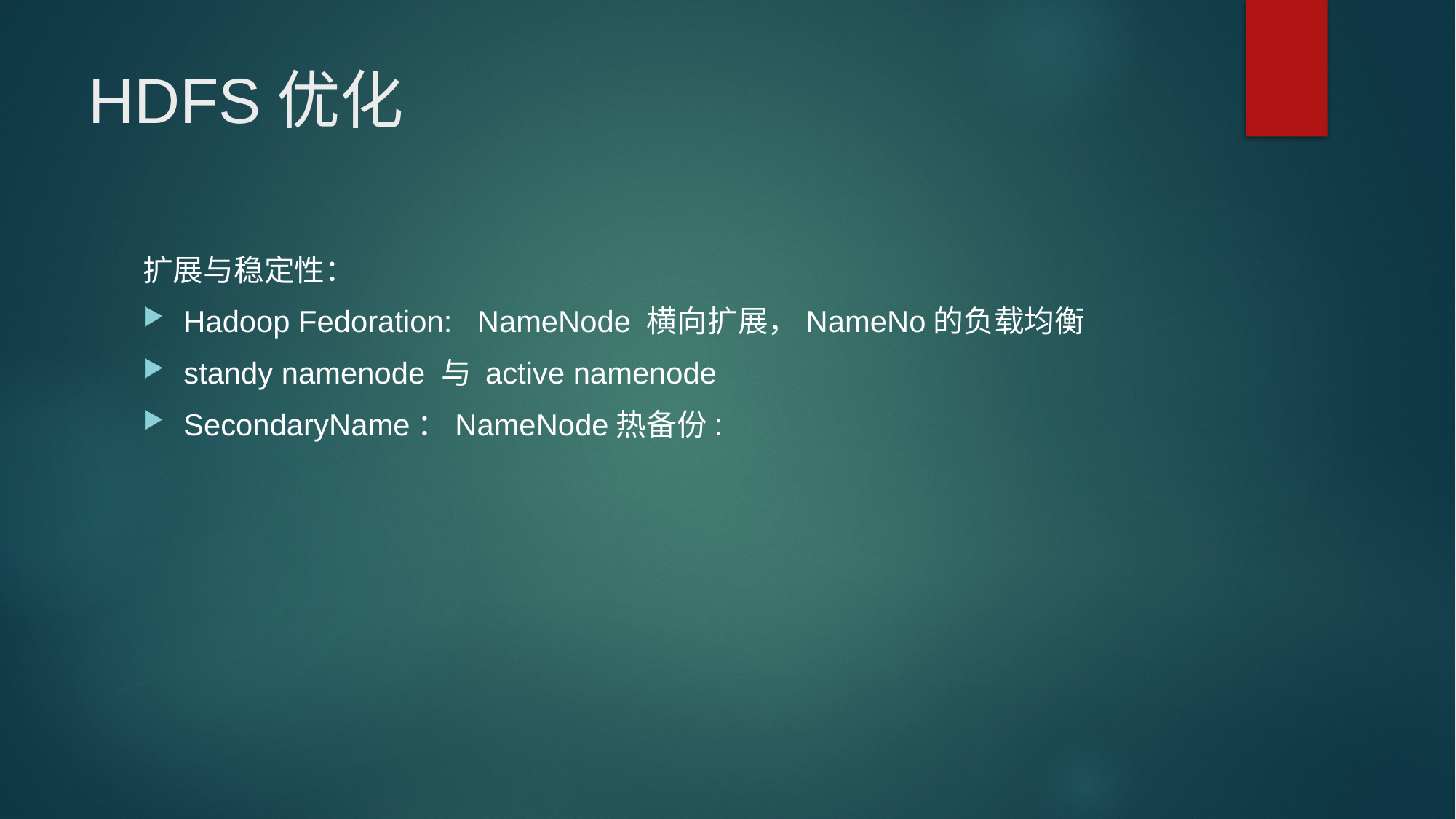

# HDFS优化
扩展与稳定性：
Hadoop Fedoration:   NameNode 横向扩展，NameNo的负载均衡
standy namenode 与 active namenode
SecondaryName：NameNode热备份: